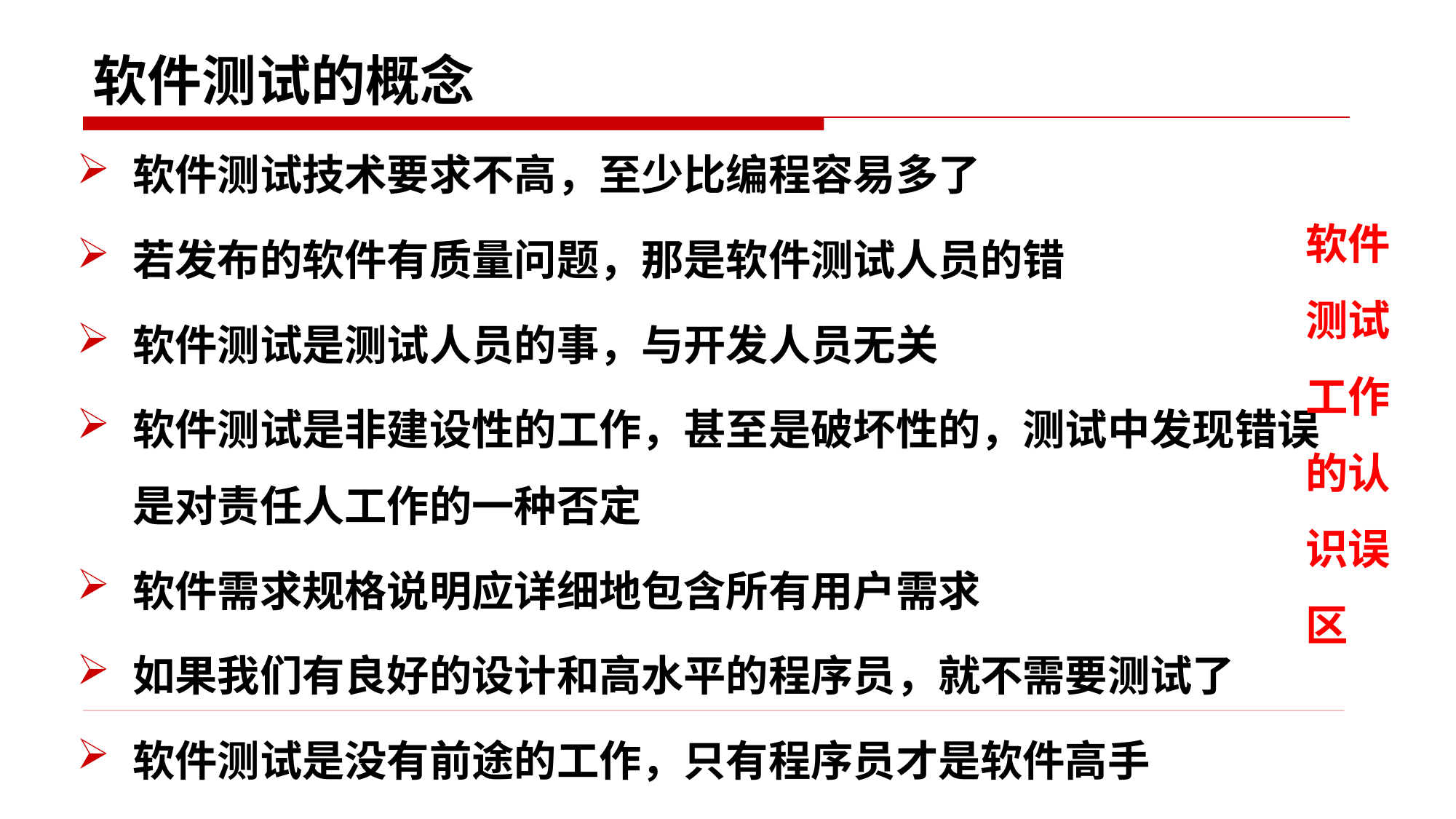

# 软件测试的概念
软件测试技术要求不高，至少比编程容易多了
若发布的软件有质量问题，那是软件测试人员的错
软件测试是测试人员的事，与开发人员无关
软件测试是非建设性的工作，甚至是破坏性的，测试中发现错误是对责任人工作的一种否定
软件需求规格说明应详细地包含所有用户需求
如果我们有良好的设计和高水平的程序员，就不需要测试了
软件测试是没有前途的工作，只有程序员才是软件高手

软件测试工作的认识误区